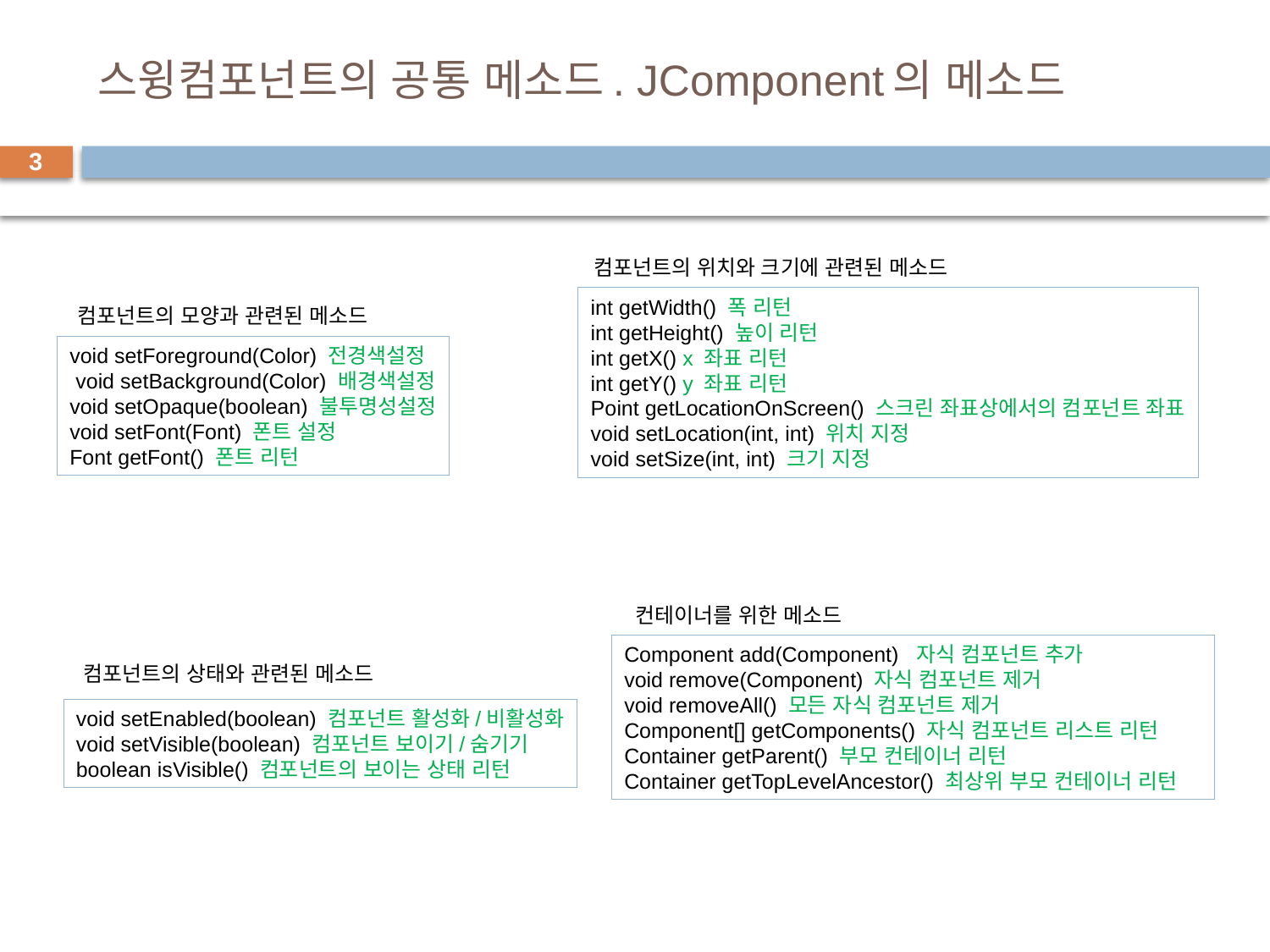

# 스윙컴포넌트의 공통 메소드. JComponent의 메소드
3
컴포넌트의 위치와 크기에 관련된 메소드
int getWidth() 폭 리턴
int getHeight() 높이 리턴
int getX() x 좌표 리턴
int getY() y 좌표 리턴
Point getLocationOnScreen() 스크린 좌표상에서의 컴포넌트 좌표
void setLocation(int, int) 위치 지정
void setSize(int, int) 크기 지정
컴포넌트의 모양과 관련된 메소드
void setForeground(Color) 전경색설정
 void setBackground(Color) 배경색설정
void setOpaque(boolean) 불투명성설정
void setFont(Font) 폰트 설정
Font getFont() 폰트 리턴
컨테이너를 위한 메소드
Component add(Component)  자식 컴포넌트 추가
void remove(Component) 자식 컴포넌트 제거
void removeAll() 모든 자식 컴포넌트 제거
Component[] getComponents() 자식 컴포넌트 리스트 리턴
Container getParent() 부모 컨테이너 리턴
Container getTopLevelAncestor() 최상위 부모 컨테이너 리턴
컴포넌트의 상태와 관련된 메소드
void setEnabled(boolean) 컴포넌트 활성화/비활성화
void setVisible(boolean) 컴포넌트 보이기/숨기기
boolean isVisible() 컴포넌트의 보이는 상태 리턴